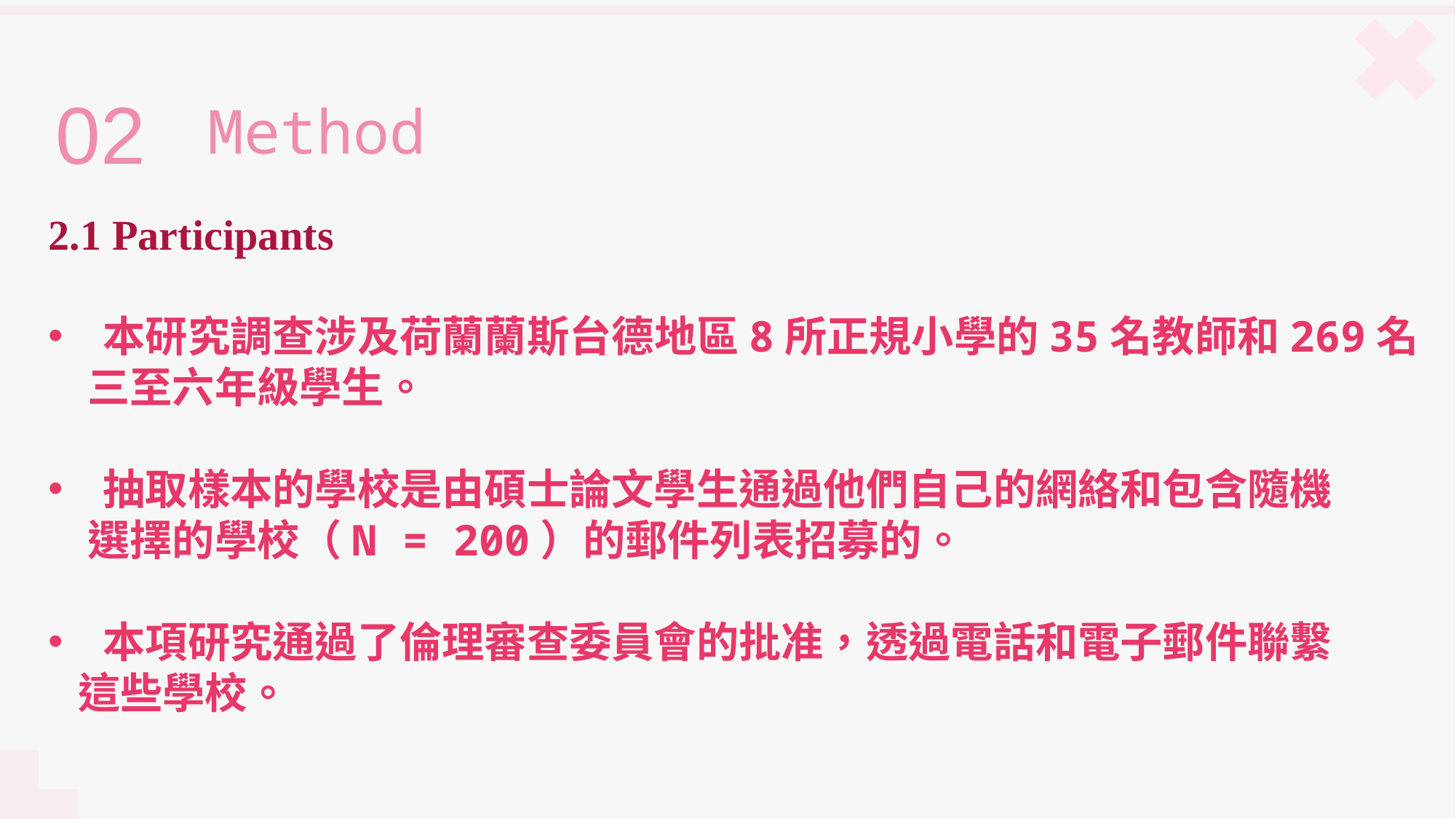

Method
02

2.1 Participants

本研究調查涉及荷蘭蘭斯台德地區8所正規小學的35名教師和269名
   三至六年級學生。

抽取樣本的學校是由碩士論文學生通過他們自己的網絡和包含隨機
   選擇的學校（N = 200）的郵件列表招募的。

本項研究通過了倫理審查委員會的批准，透過電話和電子郵件聯繫
  這些學校。